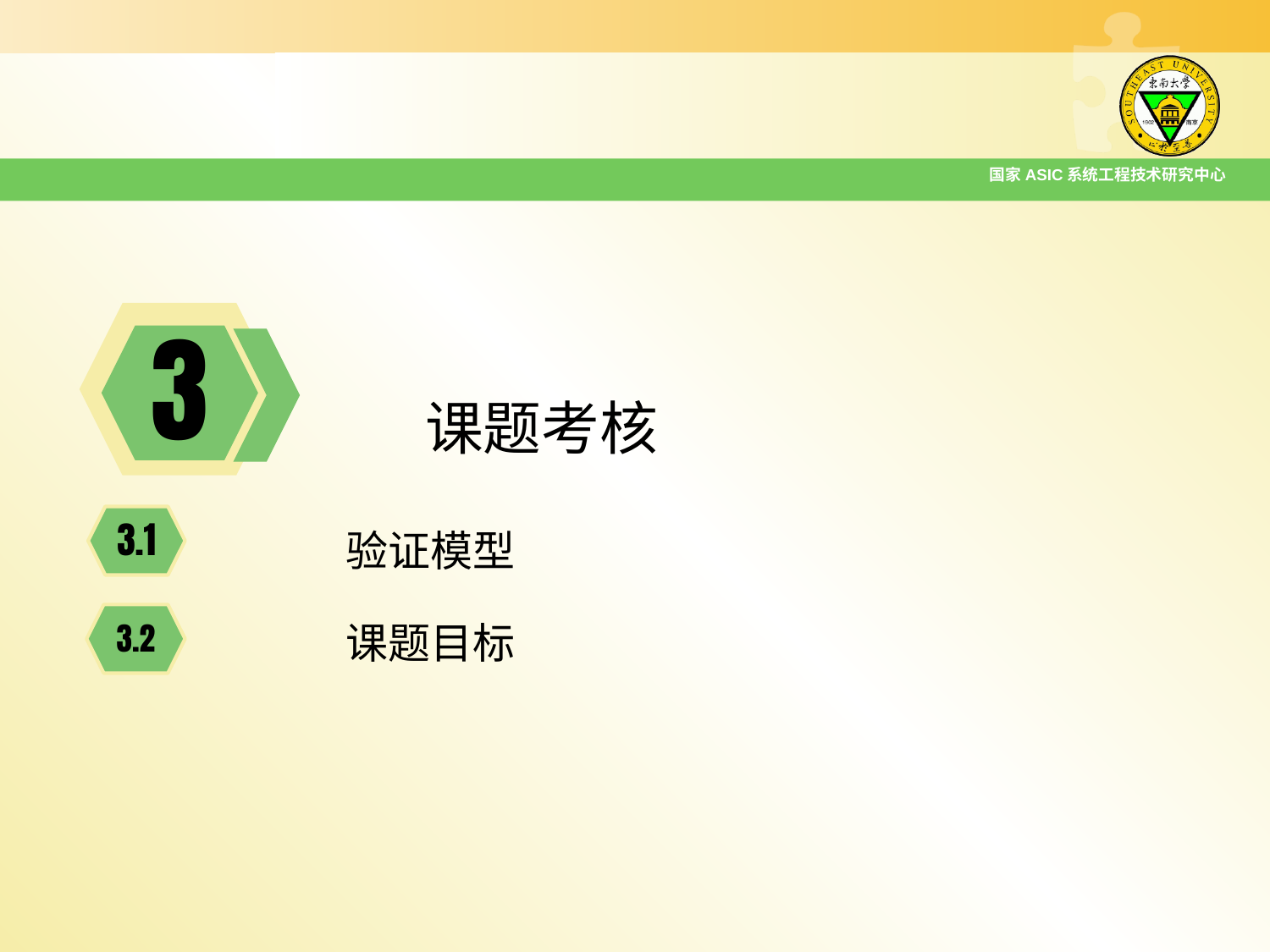

国家ASIC系统工程技术研究中心

3
3.1
3.2

课题考核
验证模型
课题目标